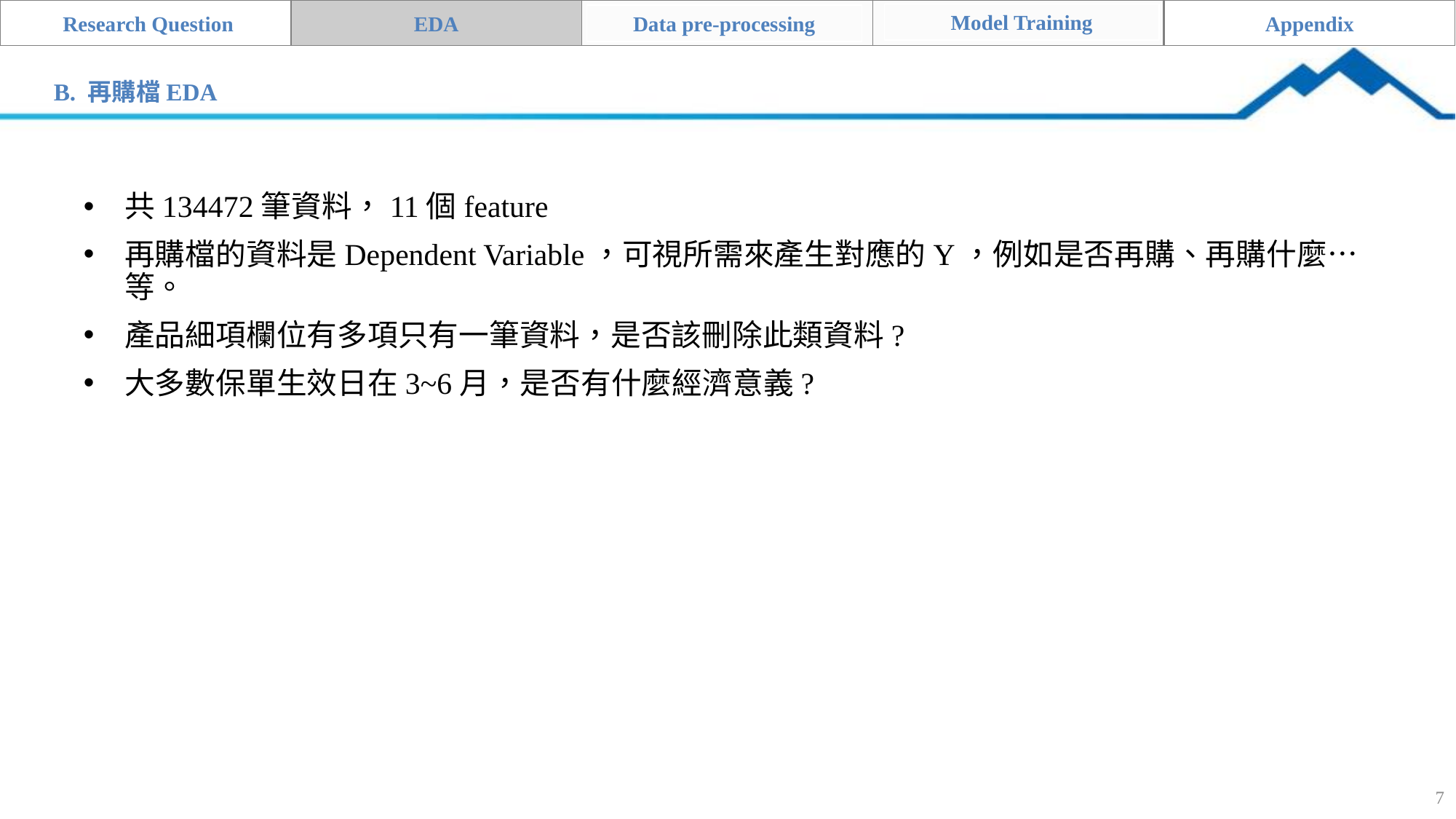

Model Training
Research Question
EDA
Data pre-processing
Appendix
B. 再購檔EDA
共134472筆資料，11個feature
再購檔的資料是Dependent Variable，可視所需來產生對應的Y，例如是否再購、再購什麼…等。
產品細項欄位有多項只有一筆資料，是否該刪除此類資料?
大多數保單生效日在3~6月，是否有什麼經濟意義?

7